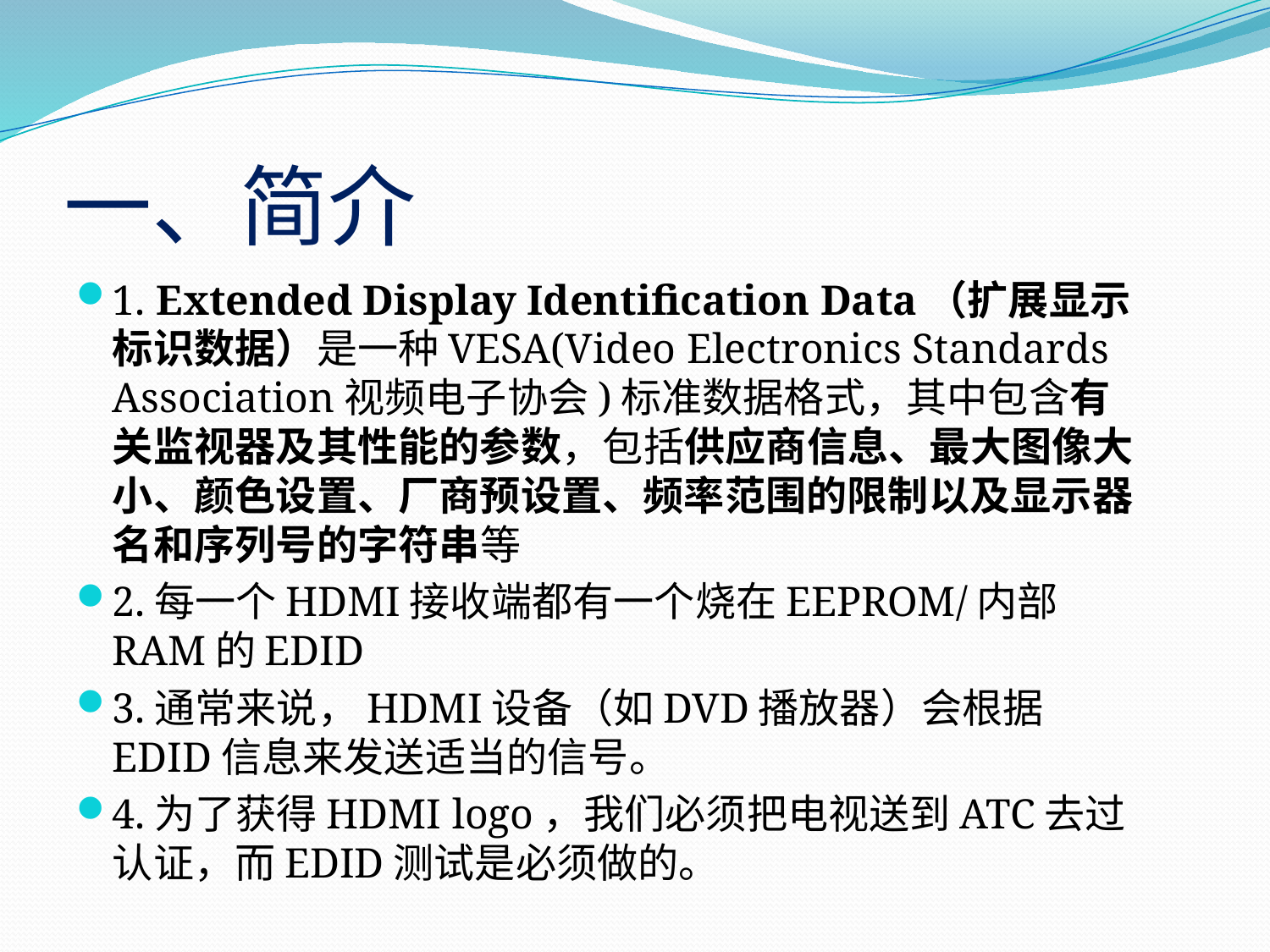

# 一、简介
1. Extended Display Identification Data（扩展显示标识数据）是一种VESA(Video Electronics Standards Association视频电子协会)标准数据格式，其中包含有关监视器及其性能的参数，包括供应商信息、最大图像大小、颜色设置、厂商预设置、频率范围的限制以及显示器名和序列号的字符串等
2.每一个HDMI接收端都有一个烧在EEPROM/内部RAM的EDID
3.通常来说，HDMI设备（如DVD播放器）会根据EDID信息来发送适当的信号。
4.为了获得HDMI logo，我们必须把电视送到ATC去过认证，而EDID测试是必须做的。